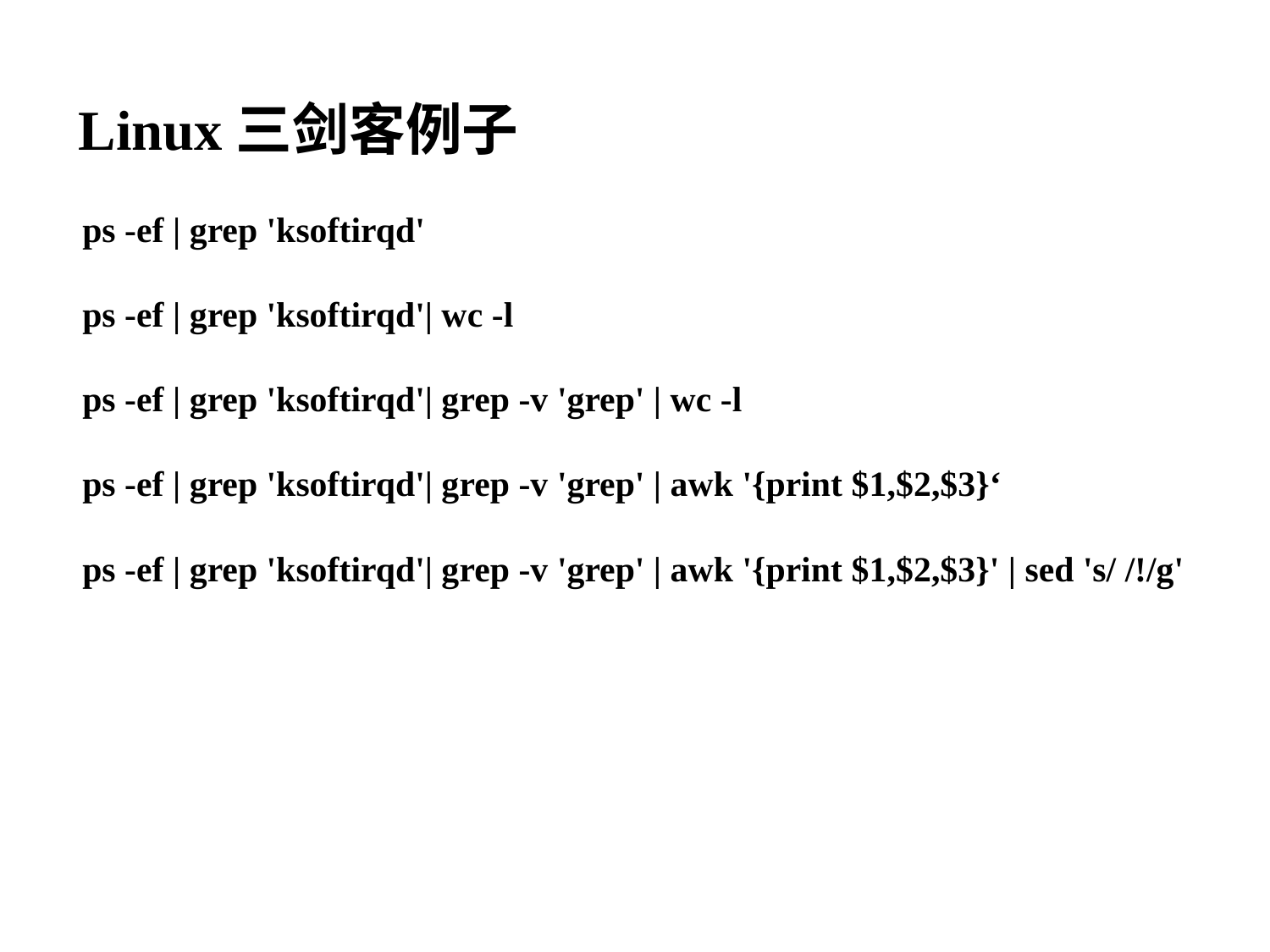

Linux三剑客例子
ps -ef | grep 'ksoftirqd'

ps -ef | grep 'ksoftirqd'| wc -l

ps -ef | grep 'ksoftirqd'| grep -v 'grep' | wc -l

ps -ef | grep 'ksoftirqd'| grep -v 'grep' | awk '{print $1,$2,$3}‘

ps -ef | grep 'ksoftirqd'| grep -v 'grep' | awk '{print $1,$2,$3}' | sed 's/ /!/g'
36